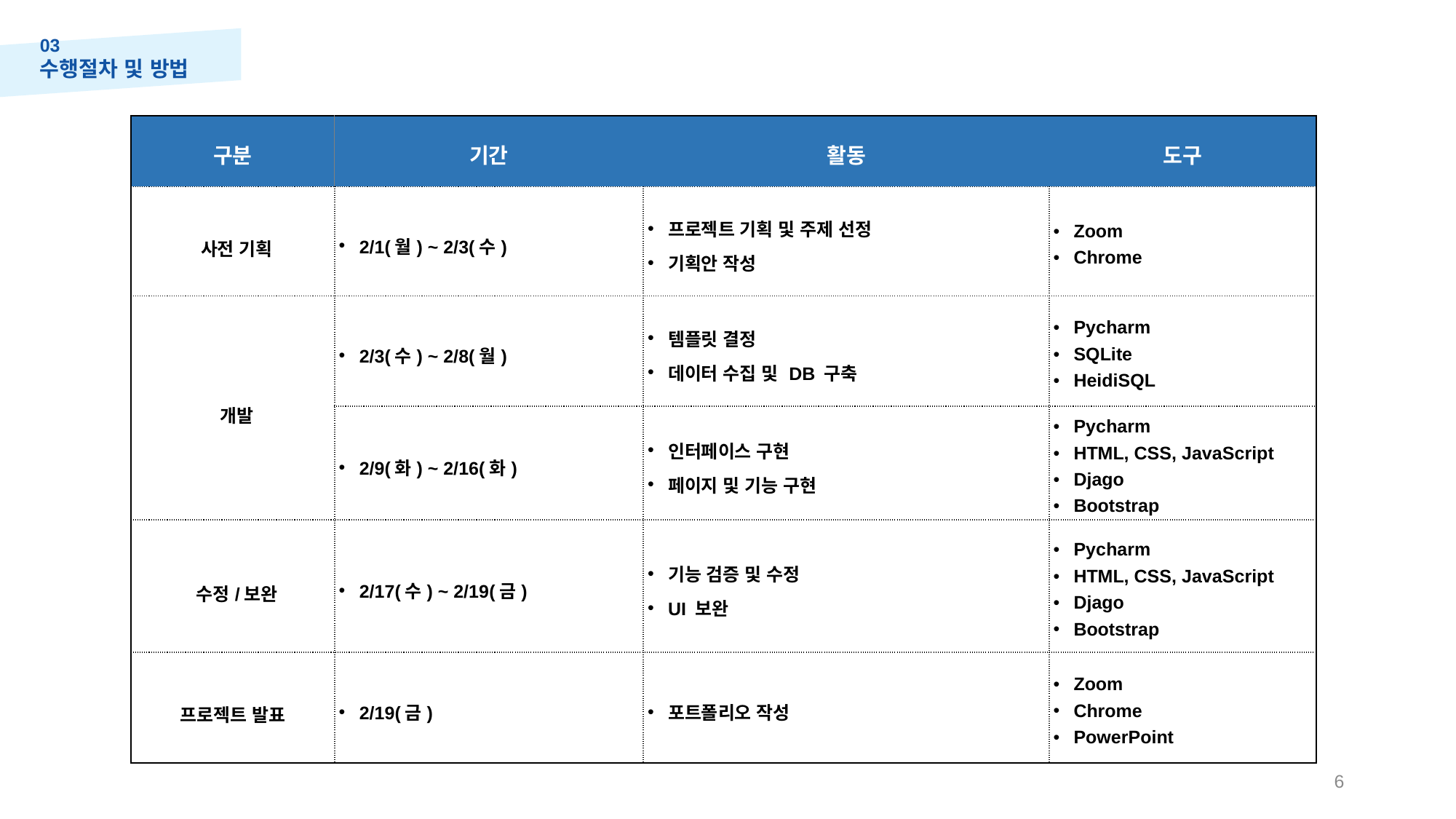

03
수행절차 및 방법
| 구분 | 기간 | 활동 | 도구 |
| --- | --- | --- | --- |
| 사전 기획 | 2/1(월) ~ 2/3(수) | 프로젝트 기획 및 주제 선정 기획안 작성 | Zoom Chrome |
| 개발 | 2/3(수) ~ 2/8(월) | 템플릿 결정 데이터 수집 및 DB 구축 | Pycharm SQLite HeidiSQL |
|  | 2/9(화) ~ 2/16(화) | 인터페이스 구현 페이지 및 기능 구현 | Pycharm HTML, CSS, JavaScript Djago Bootstrap |
| 수정/보완 | 2/17(수) ~ 2/19(금) | 기능 검증 및 수정 UI 보완 | Pycharm HTML, CSS, JavaScript Djago Bootstrap |
| 프로젝트 발표 | 2/19(금) | 포트폴리오 작성 | Zoom Chrome PowerPoint |
6